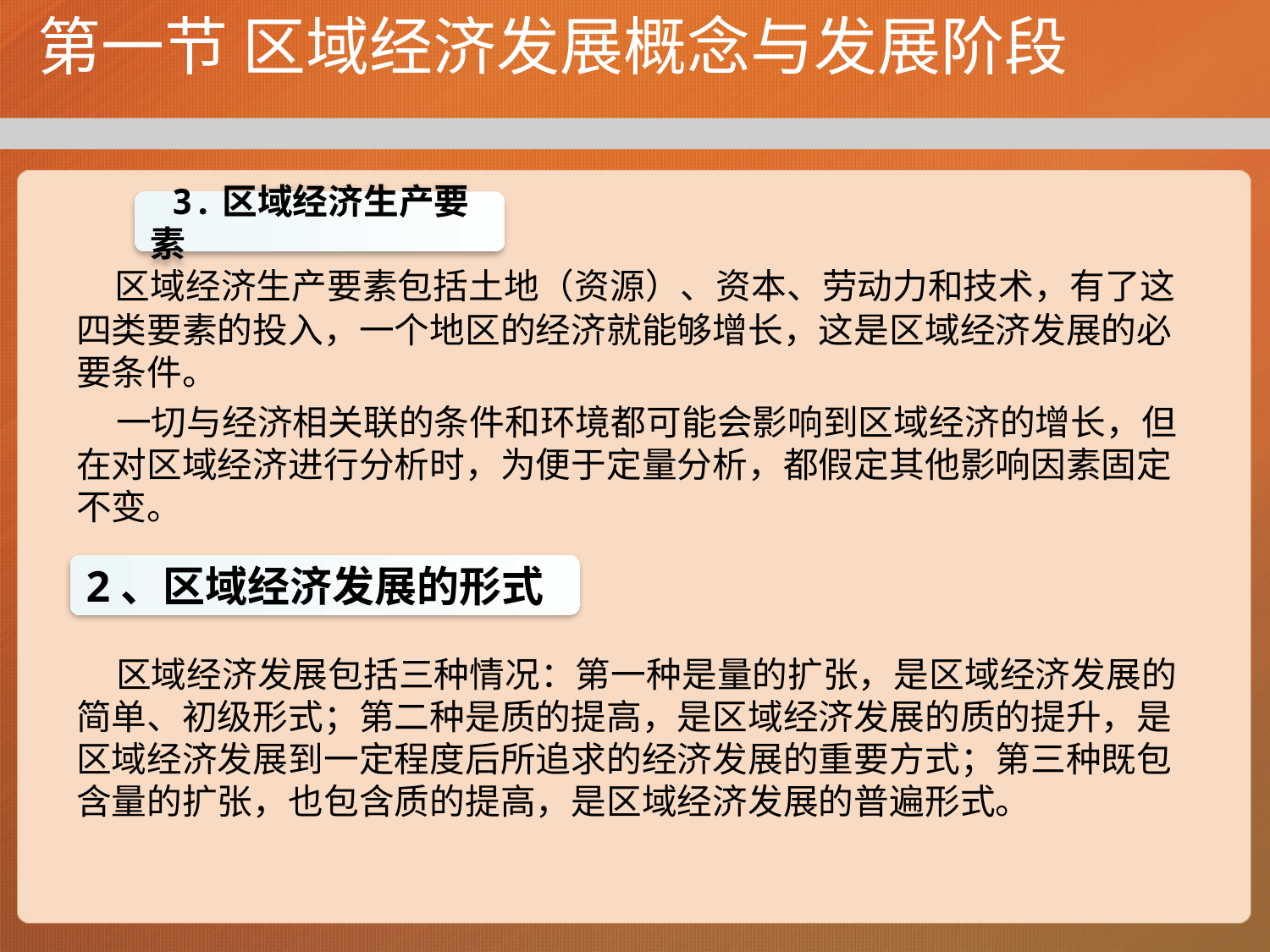

# 第一节 区域经济发展概念与发展阶段

   区域经济生产要素包括土地（资源）、资本、劳动力和技术，有了这四类要素的投入，一个地区的经济就能够增长，这是区域经济发展的必要条件。
    一切与经济相关联的条件和环境都可能会影响到区域经济的增长，但在对区域经济进行分析时，为便于定量分析，都假定其他影响因素固定不变。

    区域经济发展包括三种情况：第一种是量的扩张，是区域经济发展的简单、初级形式；第二种是质的提高，是区域经济发展的质的提升，是区域经济发展到一定程度后所追求的经济发展的重要方式；第三种既包含量的扩张，也包含质的提高，是区域经济发展的普遍形式。
 3.区域经济生产要素
2、区域经济发展的形式